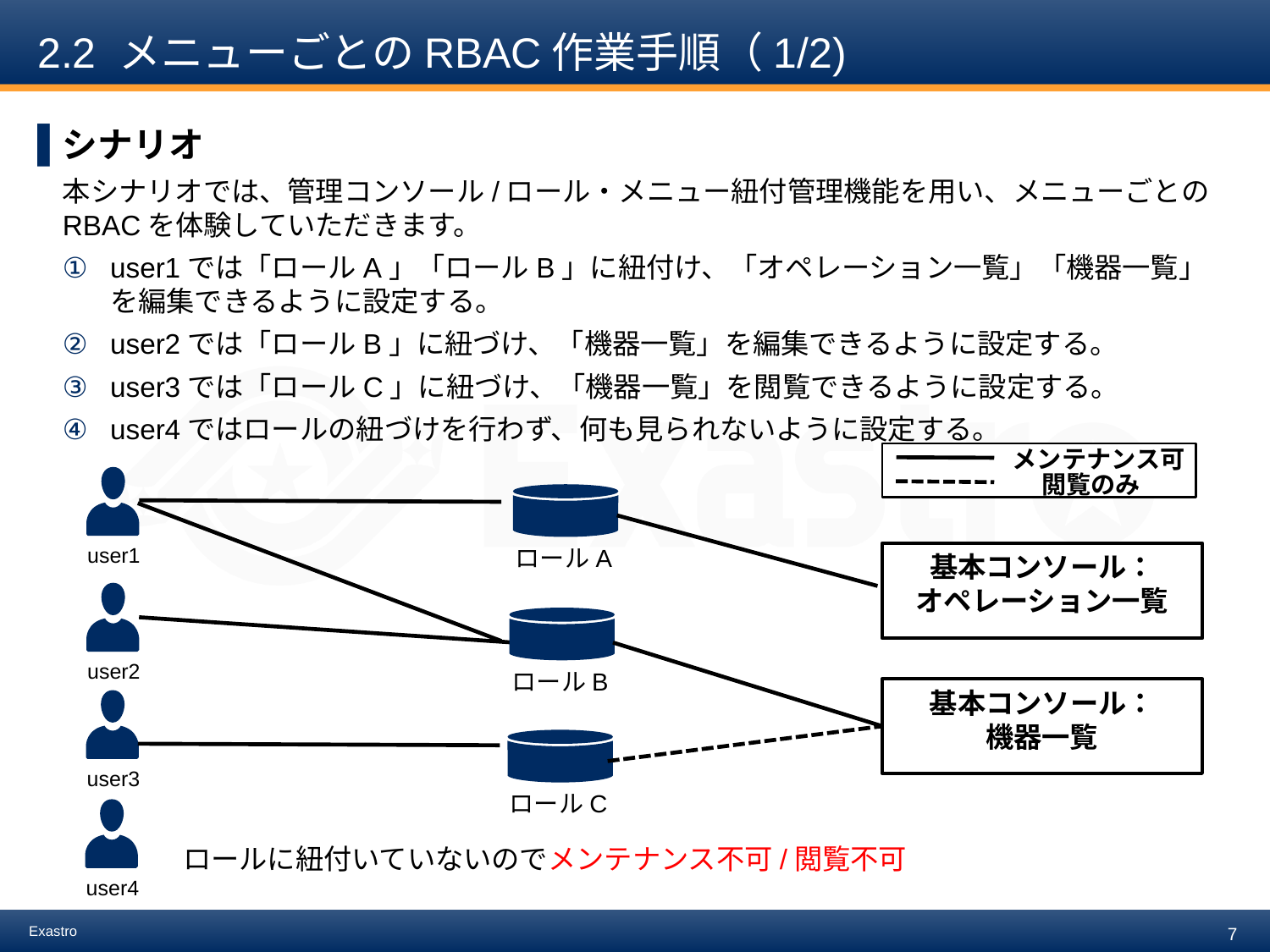

# 2.2 メニューごとのRBAC作業手順（1/2)
シナリオ
本シナリオでは、管理コンソール/ロール・メニュー紐付管理機能を用い、メニューごとのRBACを体験していただきます。
user1では「ロールA」「ロールB」に紐付け、「オペレーション一覧」「機器一覧」を編集できるように設定する。
user2では「ロールB」に紐づけ、「機器一覧」を編集できるように設定する。
user3では「ロールC」に紐づけ、「機器一覧」を閲覧できるように設定する。
user4ではロールの紐づけを行わず、何も見られないように設定する。

ロールA

メンテナンス可
閲覧のみ

user1
基本コンソール：
オペレーション一覧

ロールB

user2

ロールC
基本コンソール：
機器一覧

user3

user4
ロールに紐付いていないのでメンテナンス不可/閲覧不可